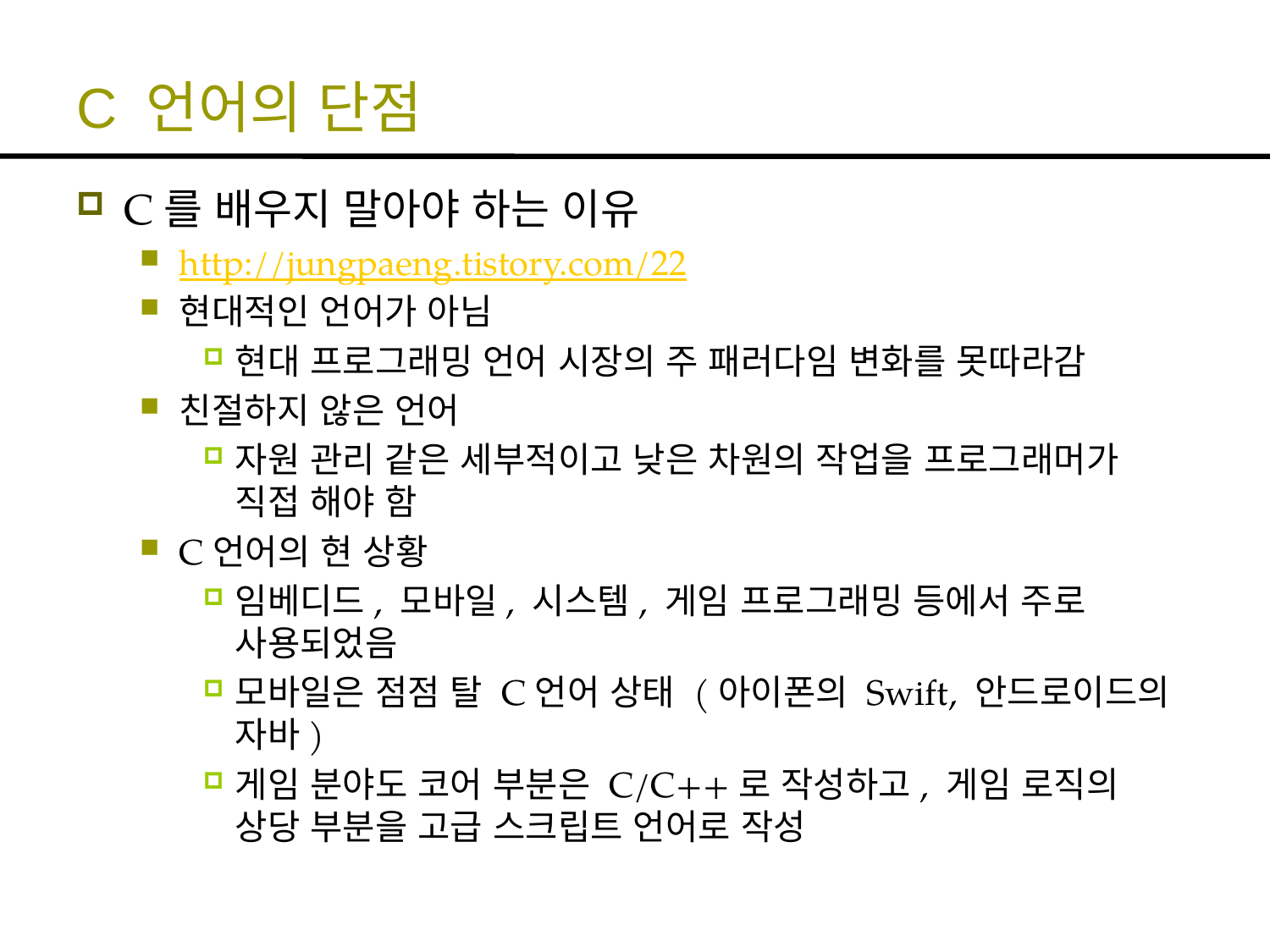

# C 언어의 단점
C를 배우지 말아야 하는 이유
http://jungpaeng.tistory.com/22
현대적인 언어가 아님
현대 프로그래밍 언어 시장의 주 패러다임 변화를 못따라감
친절하지 않은 언어
자원 관리 같은 세부적이고 낮은 차원의 작업을 프로그래머가 직접 해야 함
C언어의 현 상황
임베디드, 모바일, 시스템, 게임 프로그래밍 등에서 주로 사용되었음
모바일은 점점 탈 C언어 상태 (아이폰의 Swift, 안드로이드의 자바)
게임 분야도 코어 부분은 C/C++로 작성하고, 게임 로직의 상당 부분을 고급 스크립트 언어로 작성